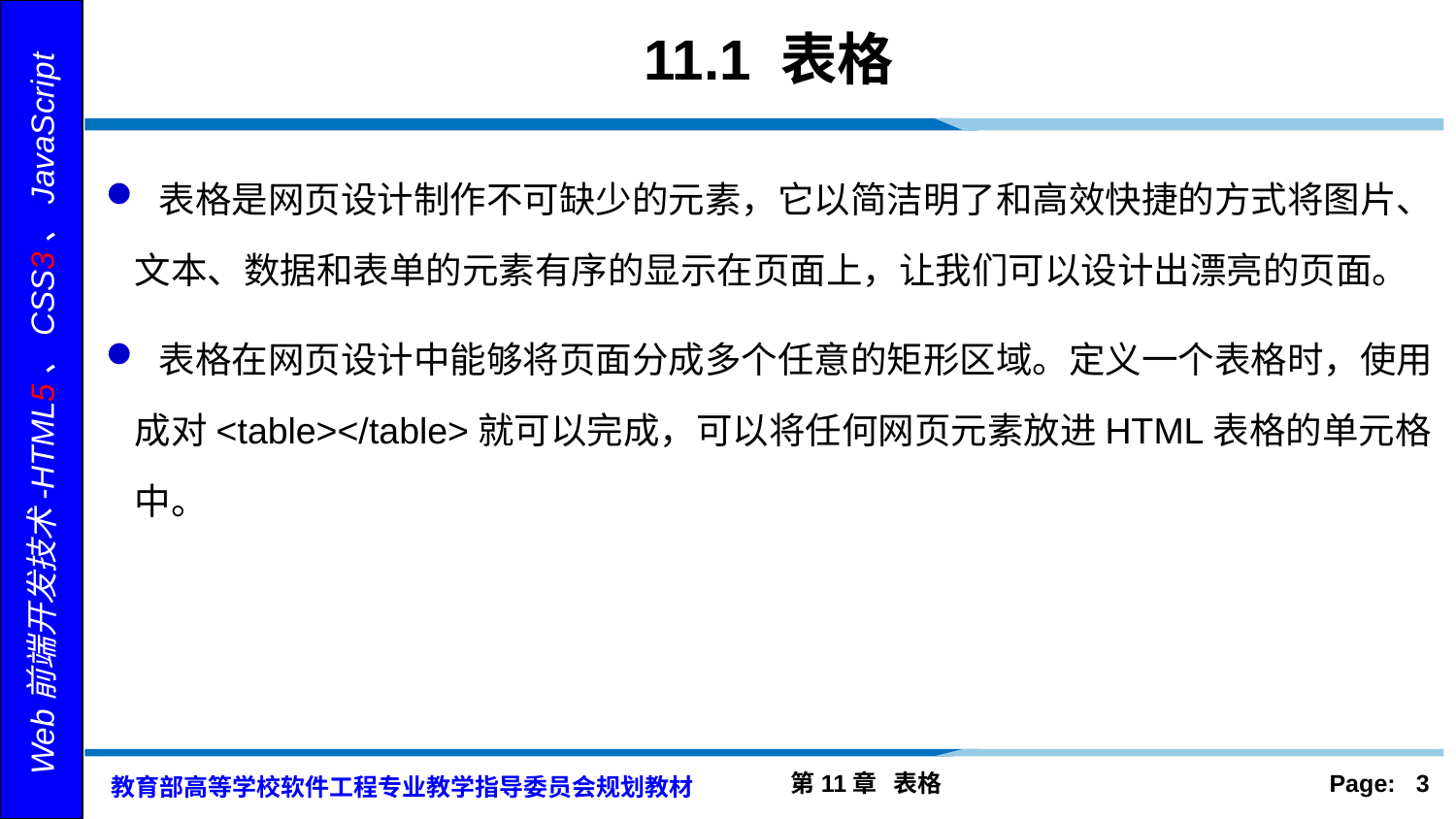

# 11.1 表格
 表格是网页设计制作不可缺少的元素，它以简洁明了和高效快捷的方式将图片、文本、数据和表单的元素有序的显示在页面上，让我们可以设计出漂亮的页面。
 表格在网页设计中能够将页面分成多个任意的矩形区域。定义一个表格时，使用成对<table></table>就可以完成，可以将任何网页元素放进HTML表格的单元格中。